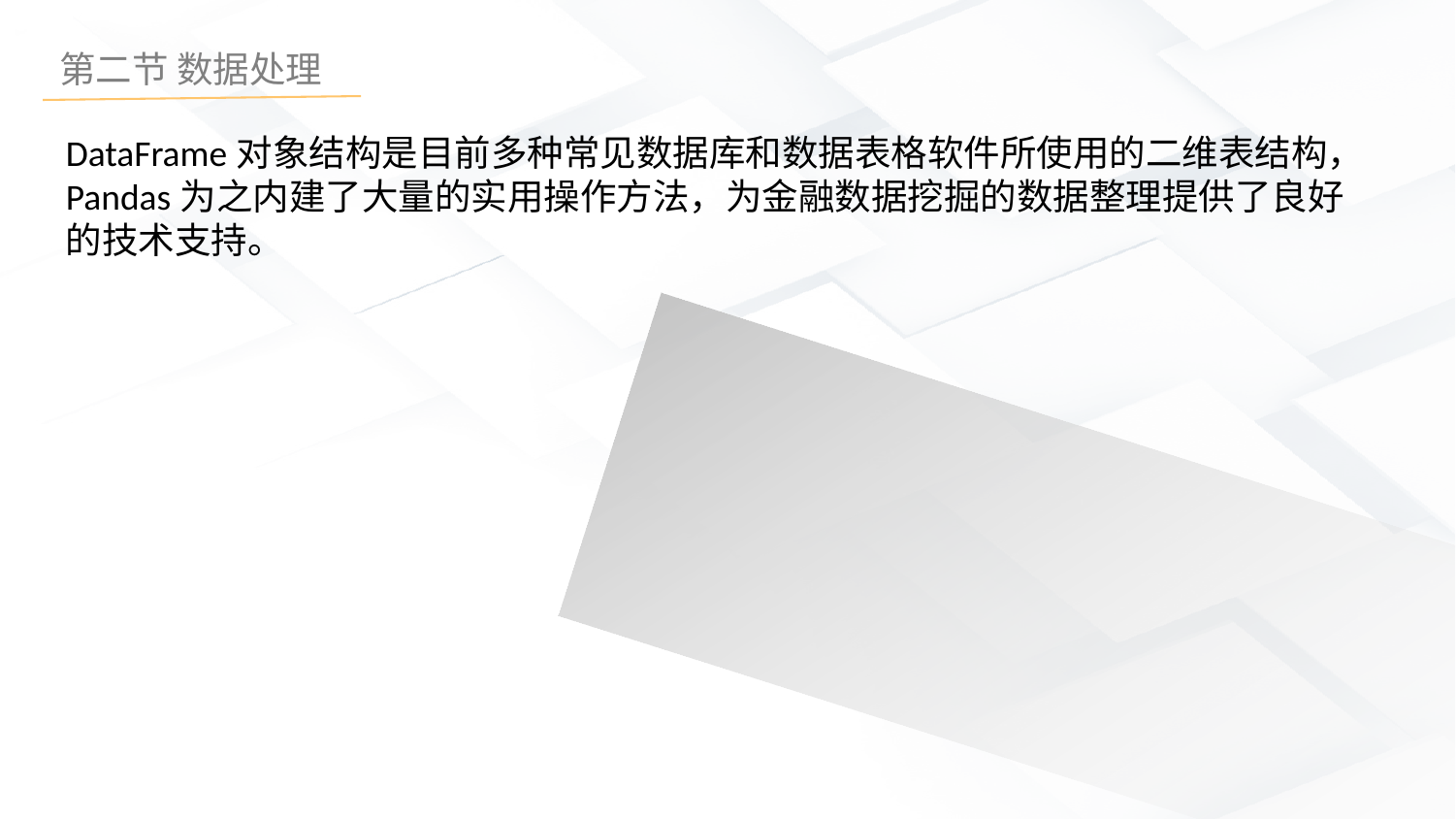

DataFrame对象结构是目前多种常见数据库和数据表格软件所使用的二维表结构，Pandas为之内建了大量的实用操作方法，为金融数据挖掘的数据整理提供了良好的技术支持。